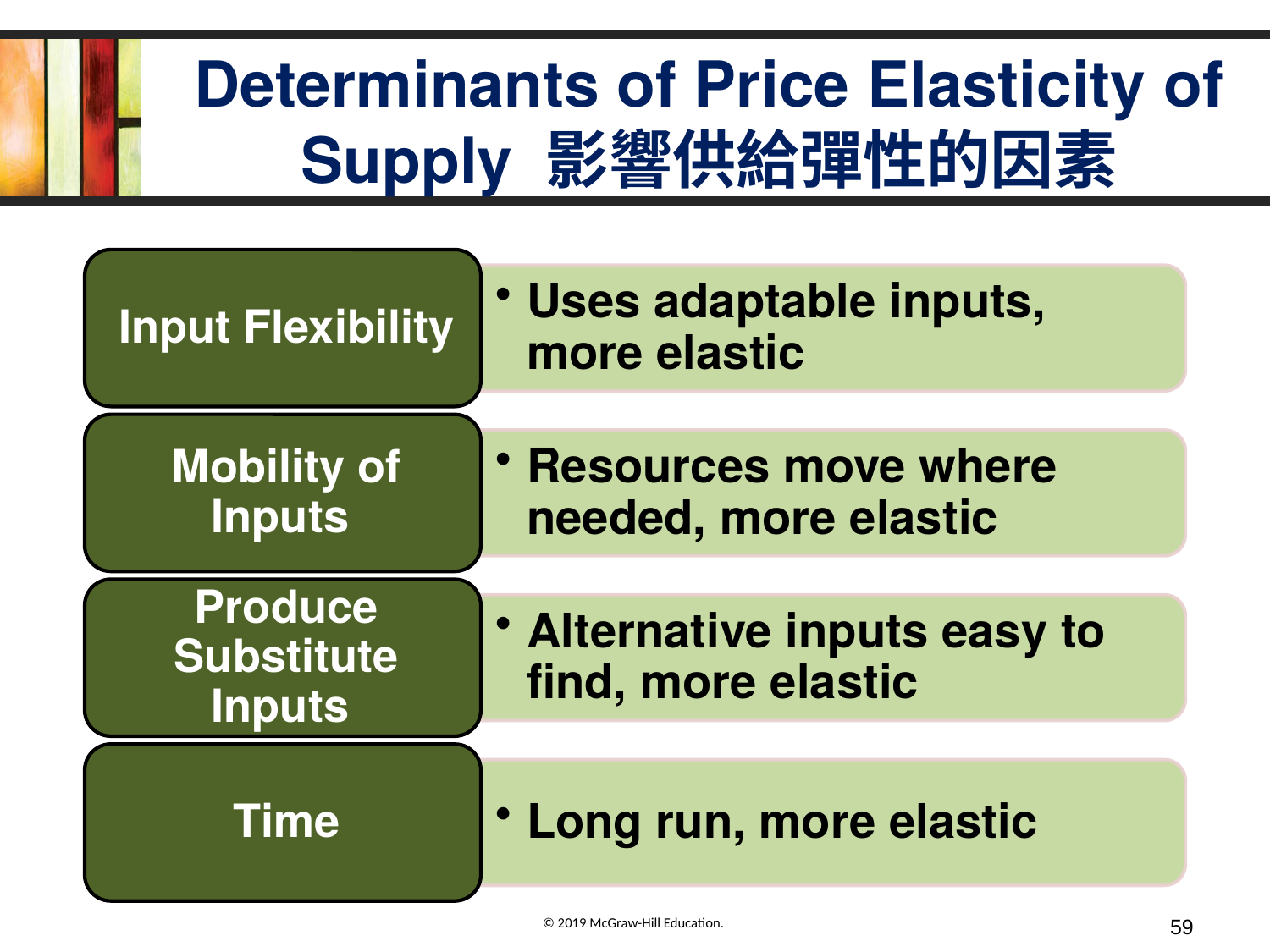

# Determinants of Price Elasticity of Supply 影響供給彈性的因素
Uses adaptable inputs, more elastic
Input Flexibility
Resources move where needed, more elastic
Mobility of Inputs
Alternative inputs easy to find, more elastic
Produce Substitute Inputs
Long run, more elastic
Time
59
© 2019 McGraw-Hill Education.